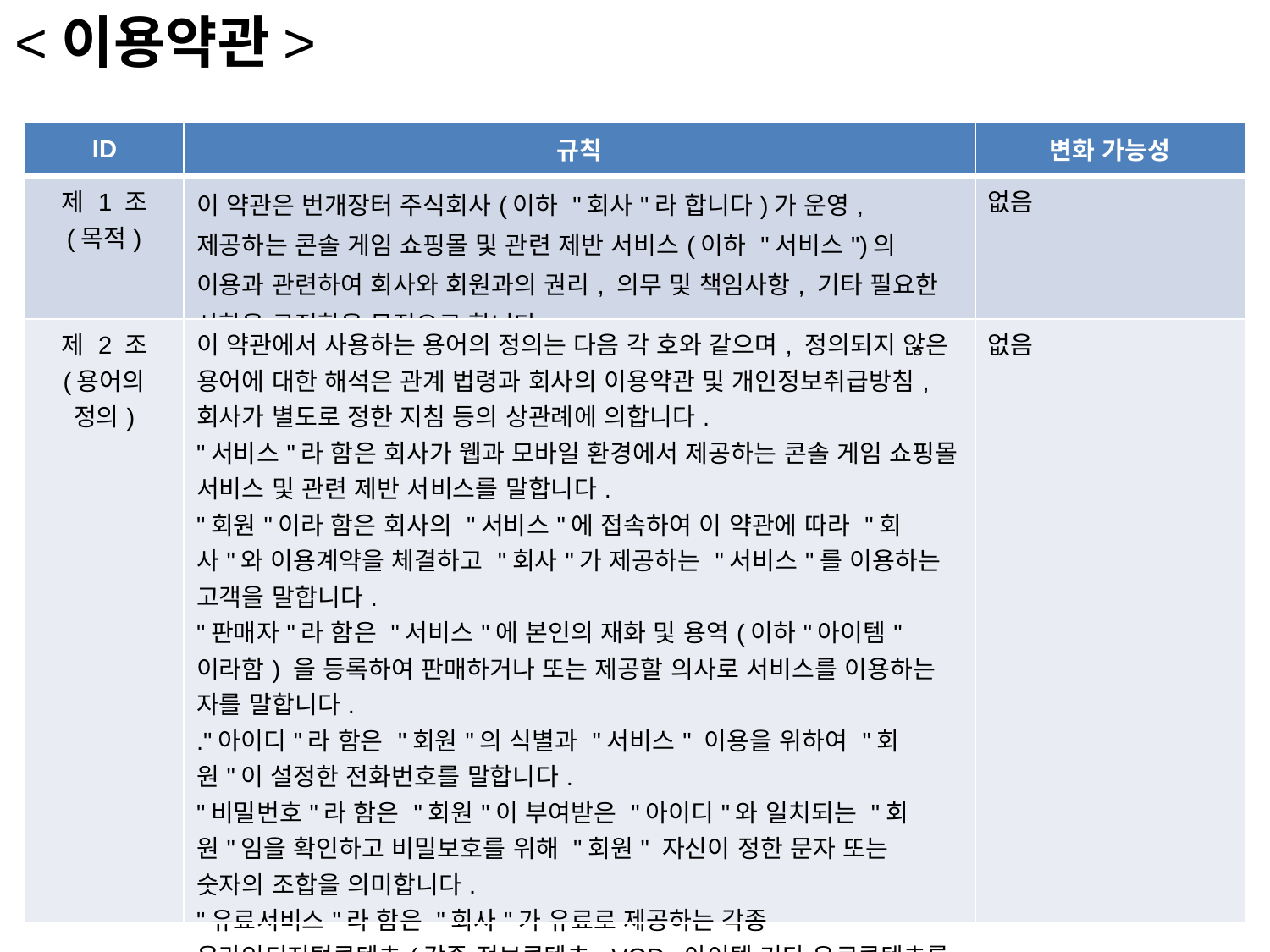

<이용약관>
| ID | 규칙 | 변화 가능성 |
| --- | --- | --- |
| 제 1 조 (목적) | 이 약관은 번개장터 주식회사(이하 "회사"라 합니다)가 운영, 제공하는 콘솔 게임 쇼핑몰 및 관련 제반 서비스(이하 "서비스")의 이용과 관련하여 회사와 회원과의 권리, 의무 및 책임사항, 기타 필요한 사항을 규정함을 목적으로 합니다. | 없음 |
| 제 2 조 (용어의 정의) | 이 약관에서 사용하는 용어의 정의는 다음 각 호와 같으며, 정의되지 않은 용어에 대한 해석은 관계 법령과 회사의 이용약관 및 개인정보취급방침, 회사가 별도로 정한 지침 등의 상관례에 의합니다. "서비스"라 함은 회사가 웹과 모바일 환경에서 제공하는 콘솔 게임 쇼핑몰 서비스 및 관련 제반 서비스를 말합니다. "회원"이라 함은 회사의 "서비스"에 접속하여 이 약관에 따라 "회사"와 이용계약을 체결하고 "회사"가 제공하는 "서비스"를 이용하는 고객을 말합니다. "판매자"라 함은 "서비스"에 본인의 재화 및 용역(이하"아이템"이라함) 을 등록하여 판매하거나 또는 제공할 의사로 서비스를 이용하는 자를 말합니다. ."아이디"라 함은 "회원"의 식별과 "서비스" 이용을 위하여 "회원"이 설정한 전화번호를 말합니다. "비밀번호"라 함은 "회원"이 부여받은 "아이디"와 일치되는 "회원"임을 확인하고 비밀보호를 위해 "회원" 자신이 정한 문자 또는 숫자의 조합을 의미합니다. "유료서비스"라 함은 "회사"가 유료로 제공하는 각종 온라인디지털콘텐츠(각종 정보콘텐츠, VOD, 아이템 기타 유료콘텐츠를 포함), 통계자료 및 제반 서비스를 의미합니다. | 없음 |